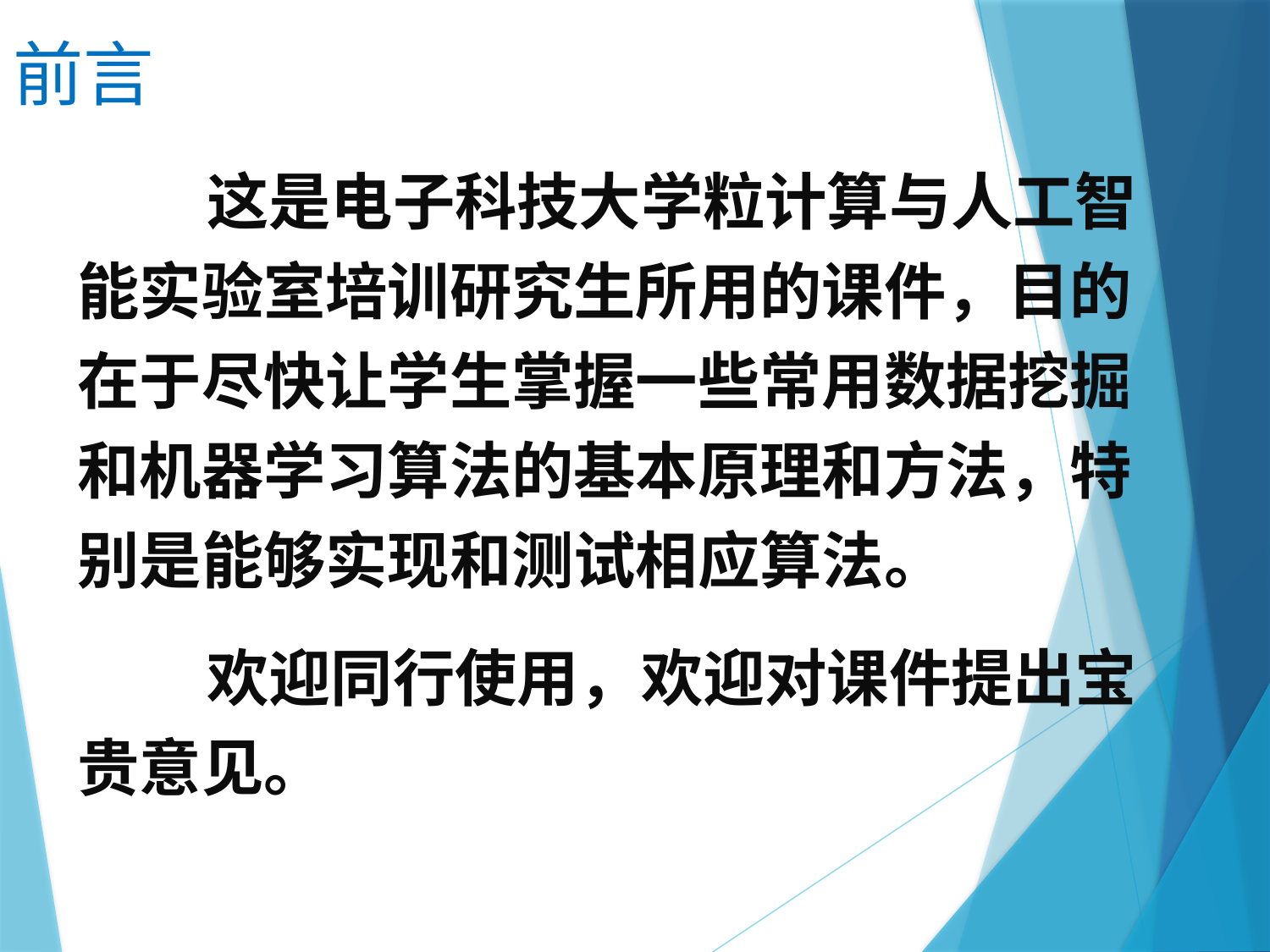

前言
        这是电子科技大学粒计算与人工智能实验室培训研究生所用的课件，目的在于尽快让学生掌握一些常用数据挖掘和机器学习算法的基本原理和方法，特别是能够实现和测试相应算法。
        欢迎同行使用，欢迎对课件提出宝贵意见。